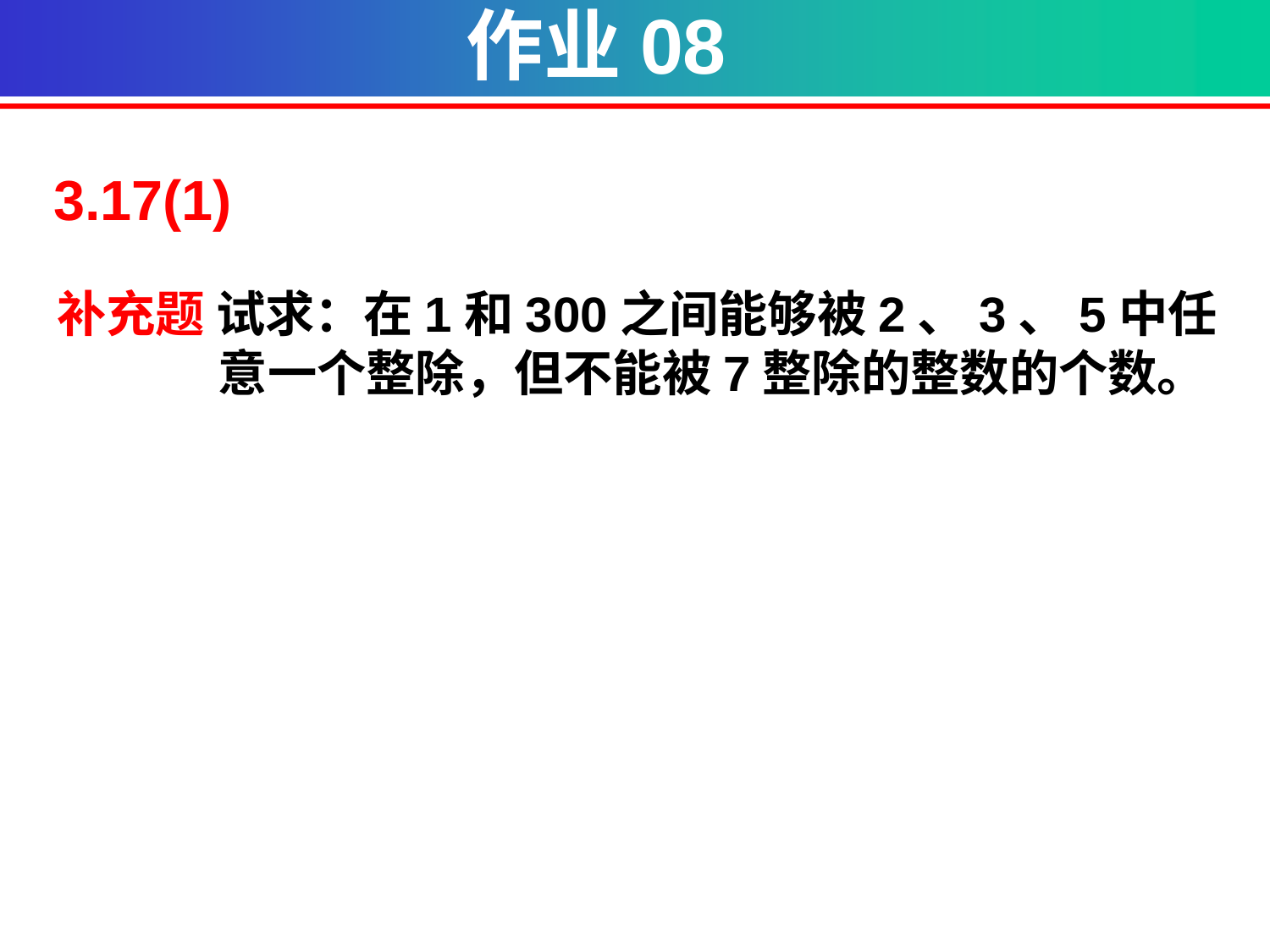

作业08
3.17(1)
补充题 试求：在1和300之间能够被2、3、5中任意一个整除，但不能被7整除的整数的个数。